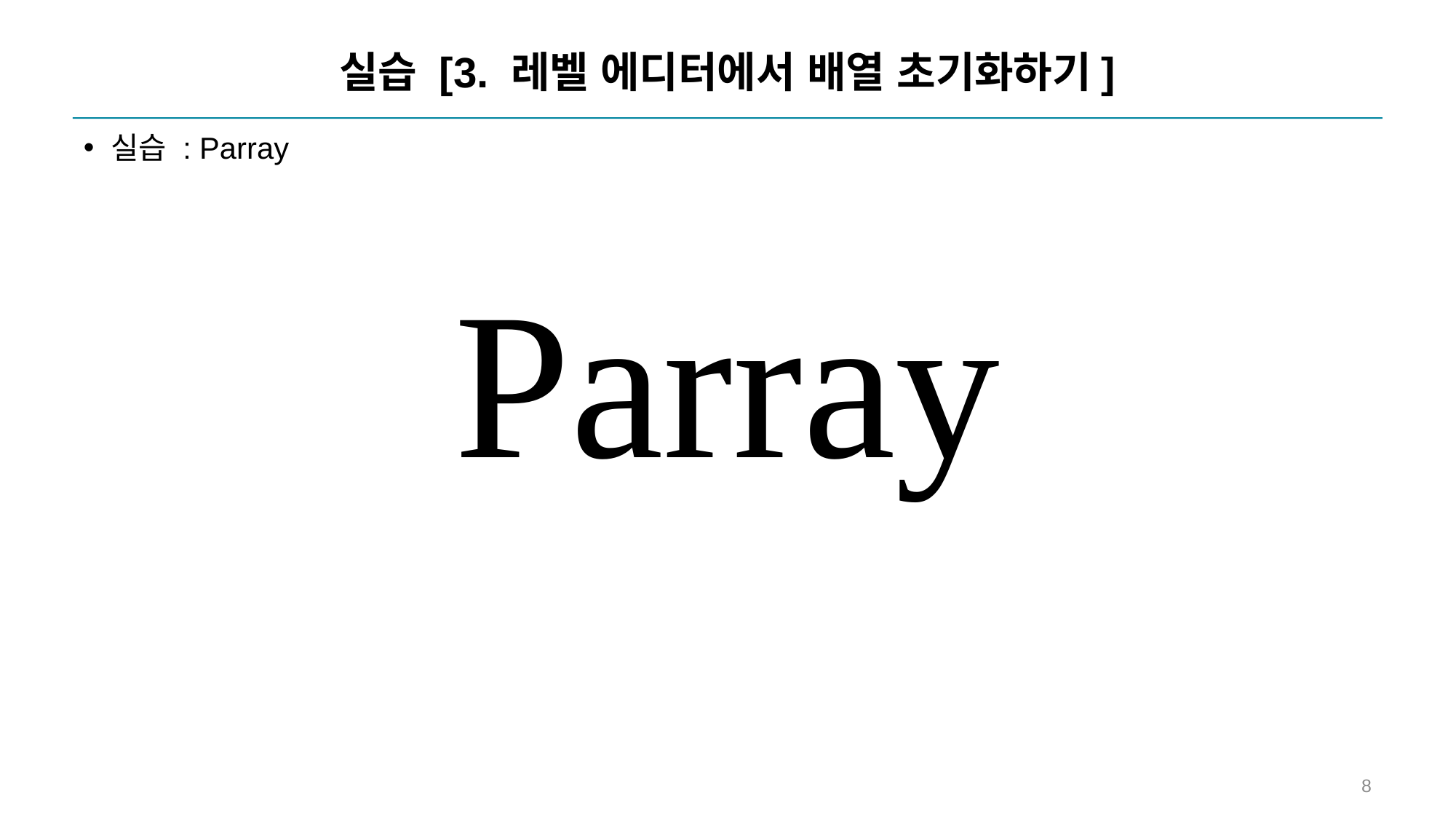

# 실습 [3. 레벨 에디터에서 배열 초기화하기]
실습 : Parray

Parray
8